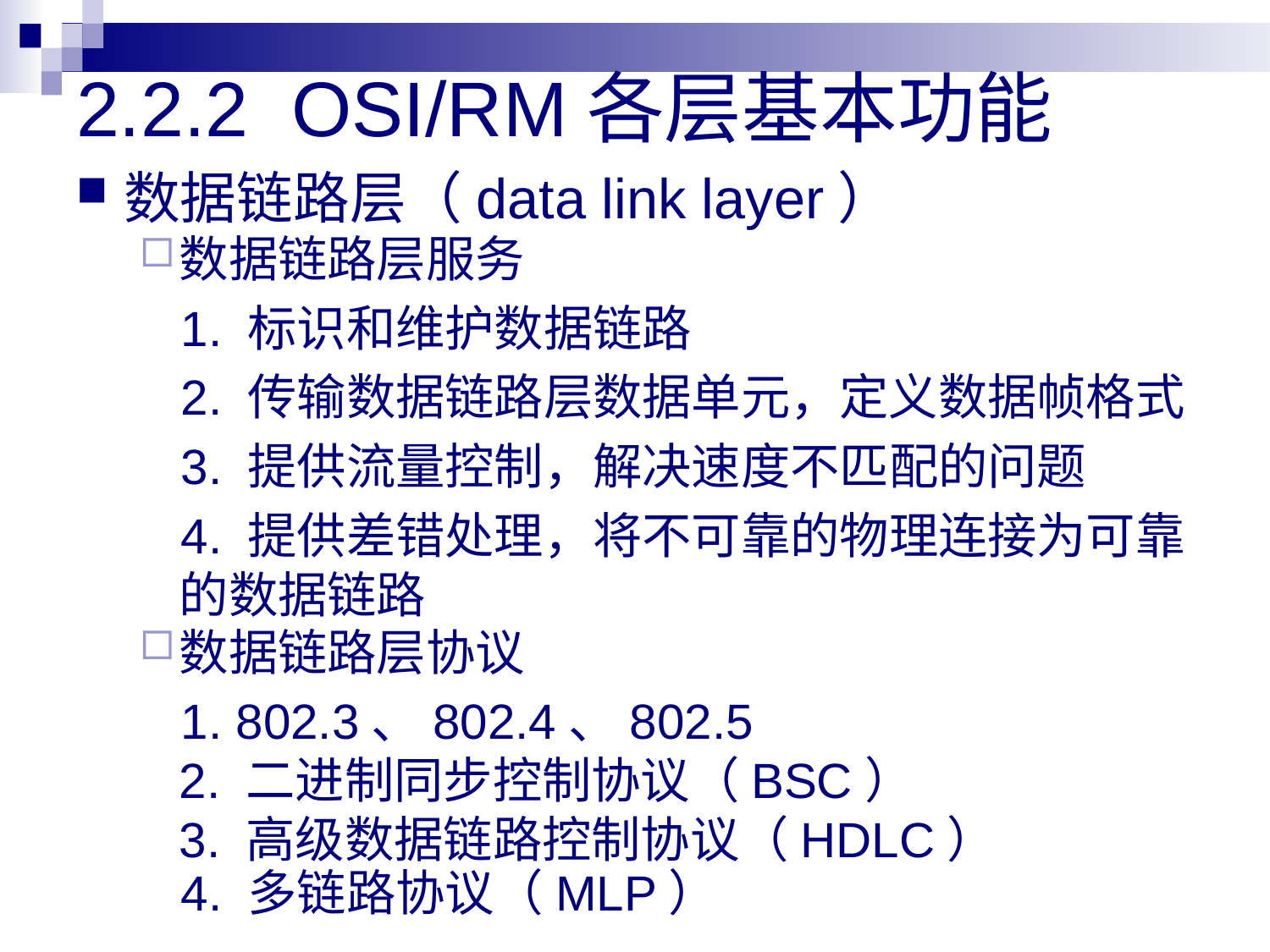

# 2.2.2  OSI/RM各层基本功能
数据链路层（data link layer）
数据链路层服务
   1. 标识和维护数据链路
   2. 传输数据链路层数据单元，定义数据帧格式
   3. 提供流量控制，解决速度不匹配的问题
   4. 提供差错处理，将不可靠的物理连接为可靠的数据链路
数据链路层协议
   1. 802.3、802.4、802.5
2. 二进制同步控制协议（BSC）
3. 高级数据链路控制协议（HDLC）
   4. 多链路协议（MLP）